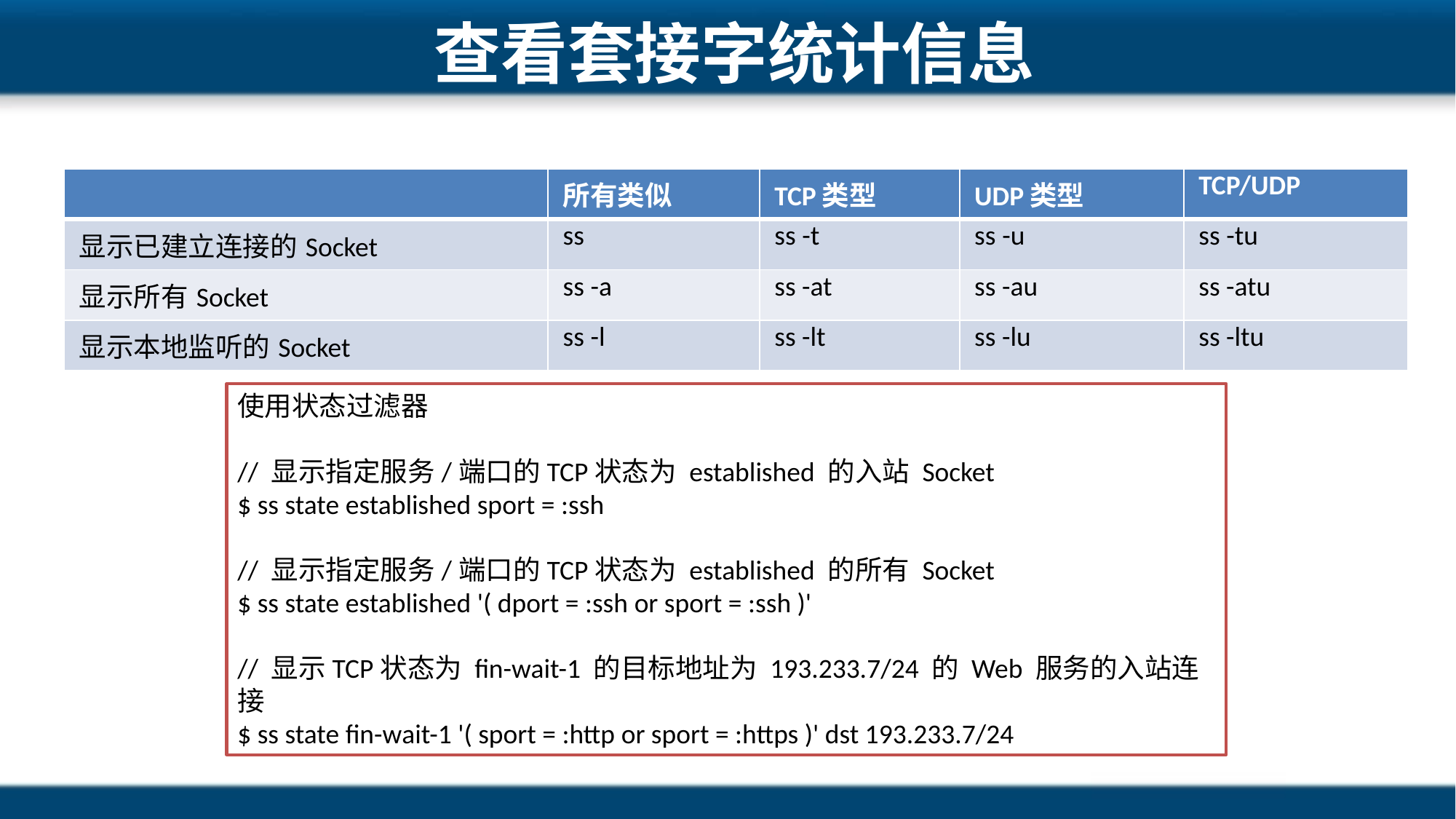

# 查看套接字统计信息
|  | 所有类似 | TCP类型 | UDP类型 | TCP/UDP |
| --- | --- | --- | --- | --- |
| 显示已建立连接的Socket | ss | ss -t | ss -u | ss -tu |
| 显示所有Socket | ss -a | ss -at | ss -au | ss -atu |
| 显示本地监听的Socket | ss -l | ss -lt | ss -lu | ss -ltu |
使用状态过滤器

// 显示指定服务/端口的TCP状态为 established 的入站 Socket
$ ss state established sport = :ssh

// 显示指定服务/端口的TCP状态为 established 的所有 Socket
$ ss state established '( dport = :ssh or sport = :ssh )'

// 显示TCP状态为 fin-wait-1 的目标地址为 193.233.7/24 的 Web 服务的入站连接
$ ss state fin-wait-1 '( sport = :http or sport = :https )' dst 193.233.7/24